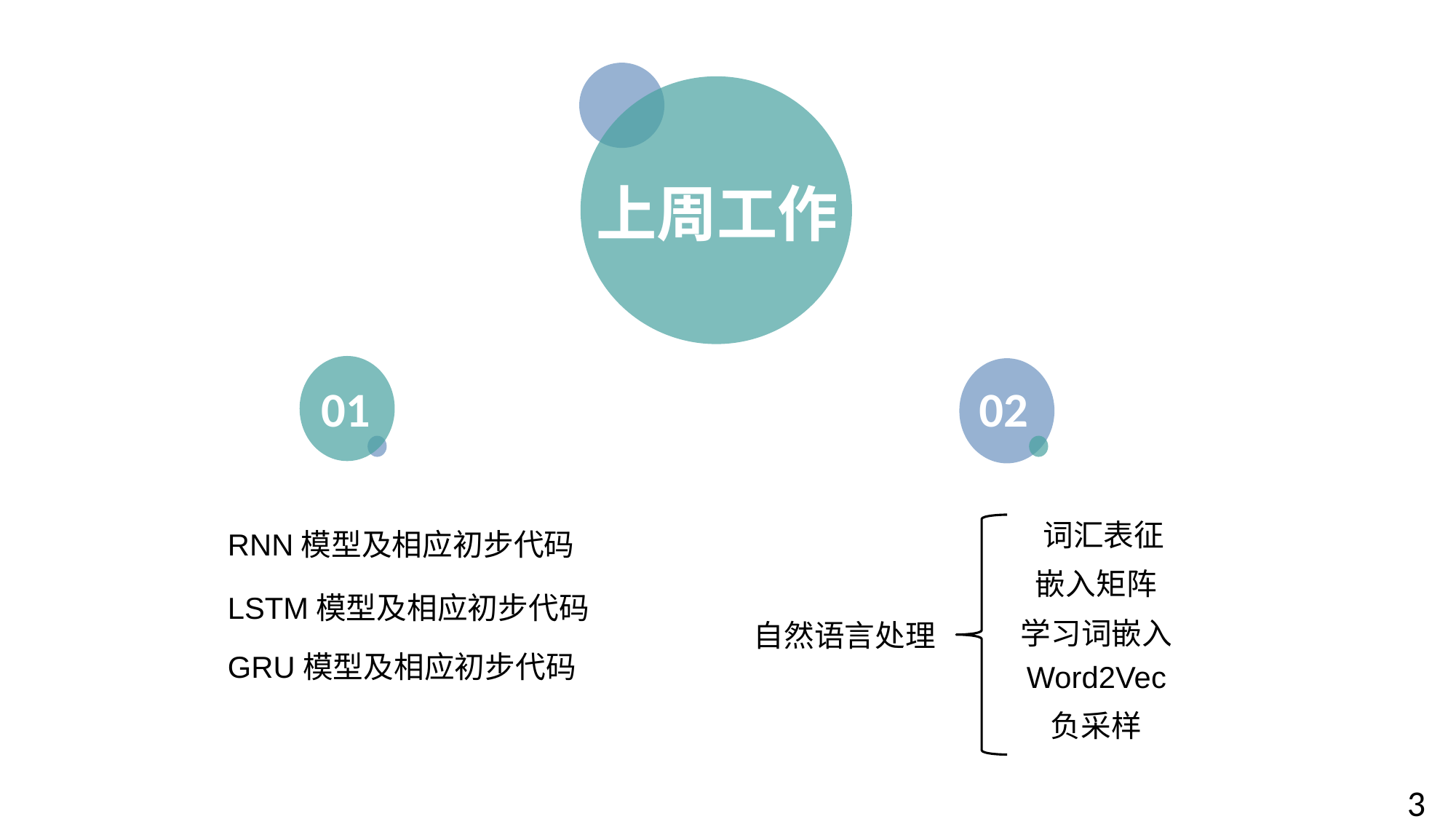

上周工作

01
02

 词汇表征

RNN模型及相应初步代码
嵌入矩阵
LSTM模型及相应初步代码
学习词嵌入
自然语言处理
GRU模型及相应初步代码
Word2Vec
负采样